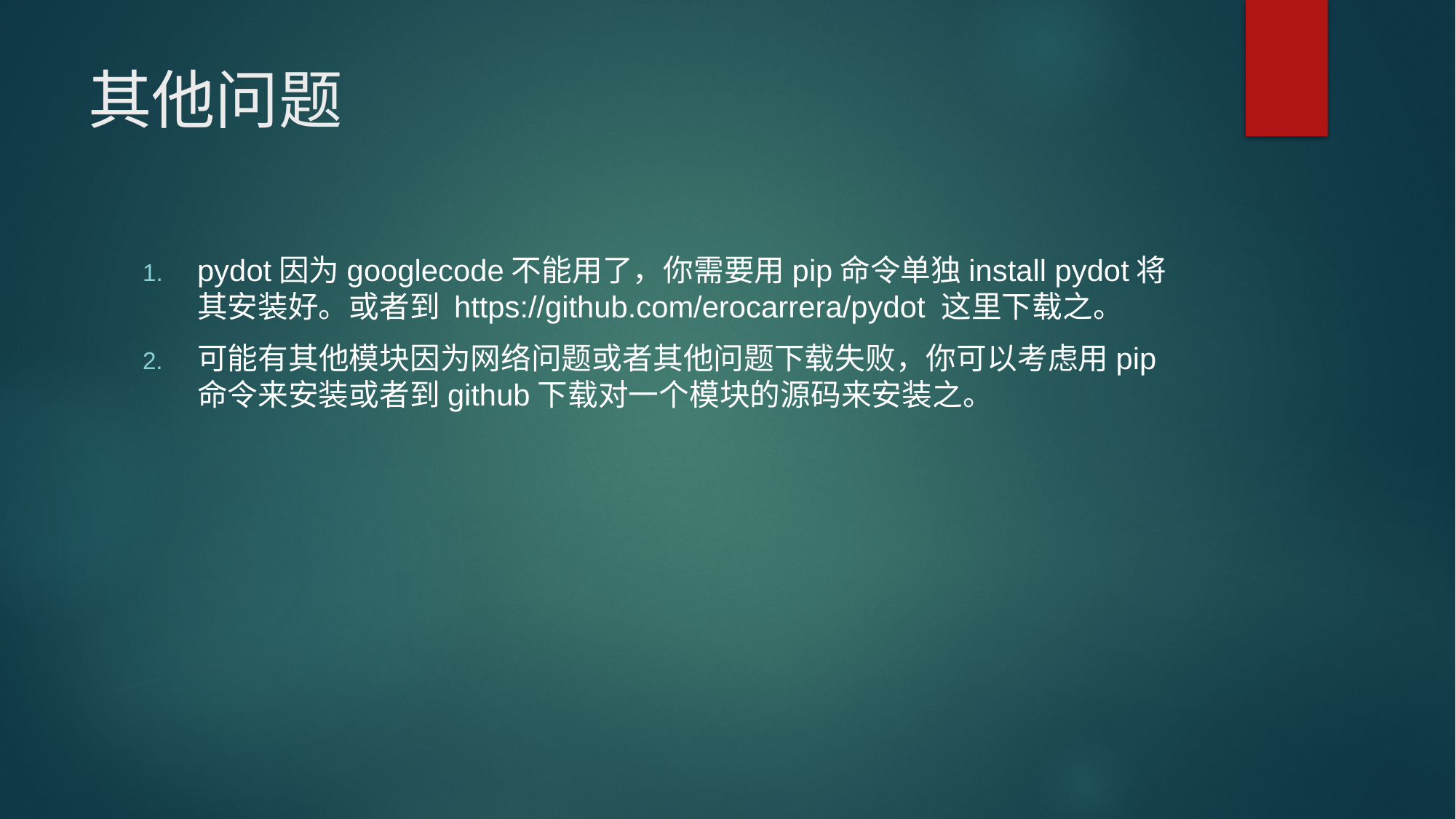

# 其他问题
pydot因为googlecode不能用了，你需要用pip命令单独install pydot将其安装好。或者到 https://github.com/erocarrera/pydot 这里下载之。
可能有其他模块因为网络问题或者其他问题下载失败，你可以考虑用pip命令来安装或者到github下载对一个模块的源码来安装之。